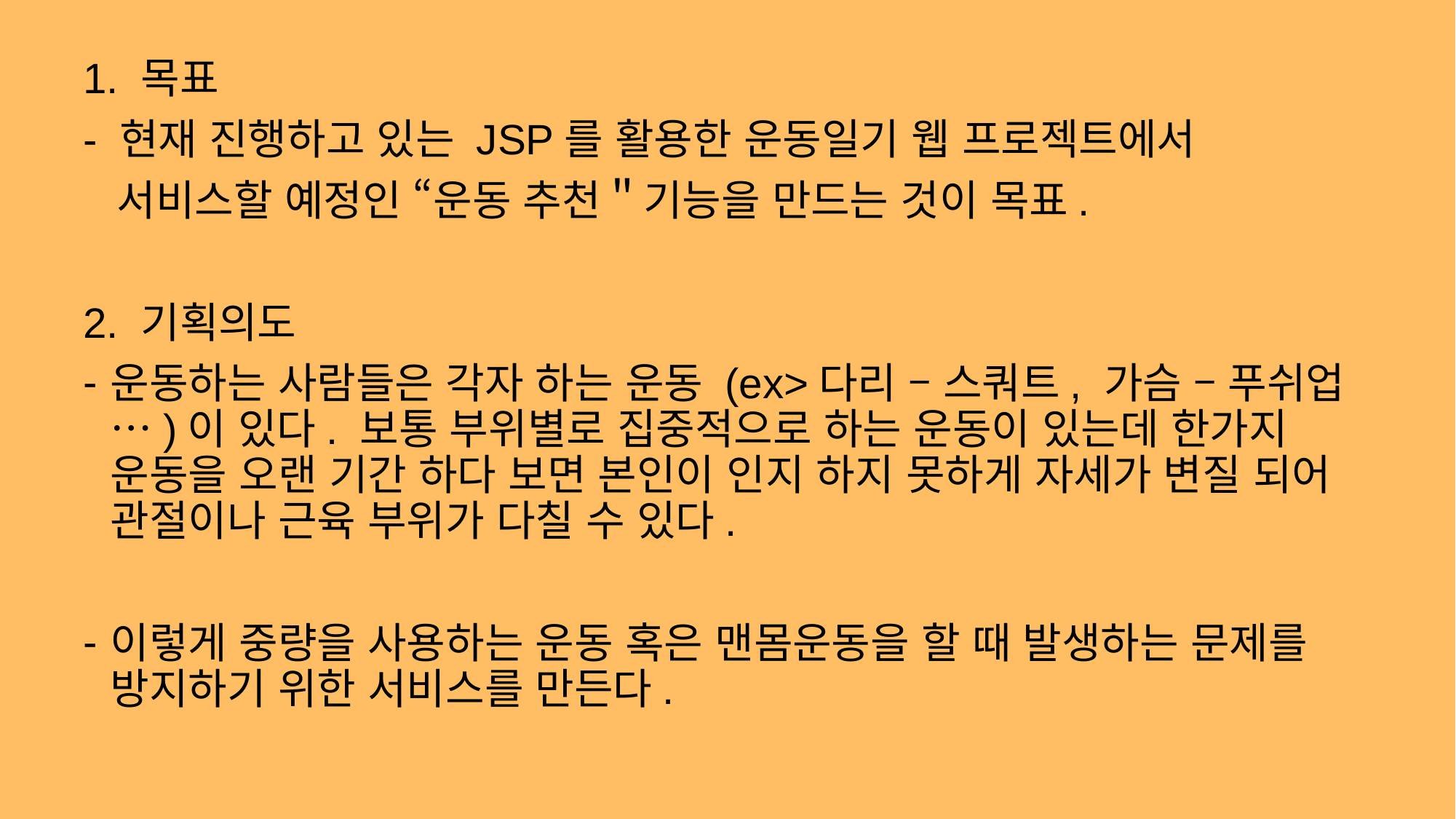

1. 목표
- 현재 진행하고 있는 JSP를 활용한 운동일기 웹 프로젝트에서
  서비스할 예정인 “운동 추천＂기능을 만드는 것이 목표.

2. 기획의도
운동하는 사람들은 각자 하는 운동 (ex>다리 – 스쿼트, 가슴 – 푸쉬업…)이 있다. 보통 부위별로 집중적으로 하는 운동이 있는데 한가지 운동을 오랜 기간 하다 보면 본인이 인지 하지 못하게 자세가 변질 되어 관절이나 근육 부위가 다칠 수 있다.

이렇게 중량을 사용하는 운동 혹은 맨몸운동을 할 때 발생하는 문제를 방지하기 위한 서비스를 만든다.